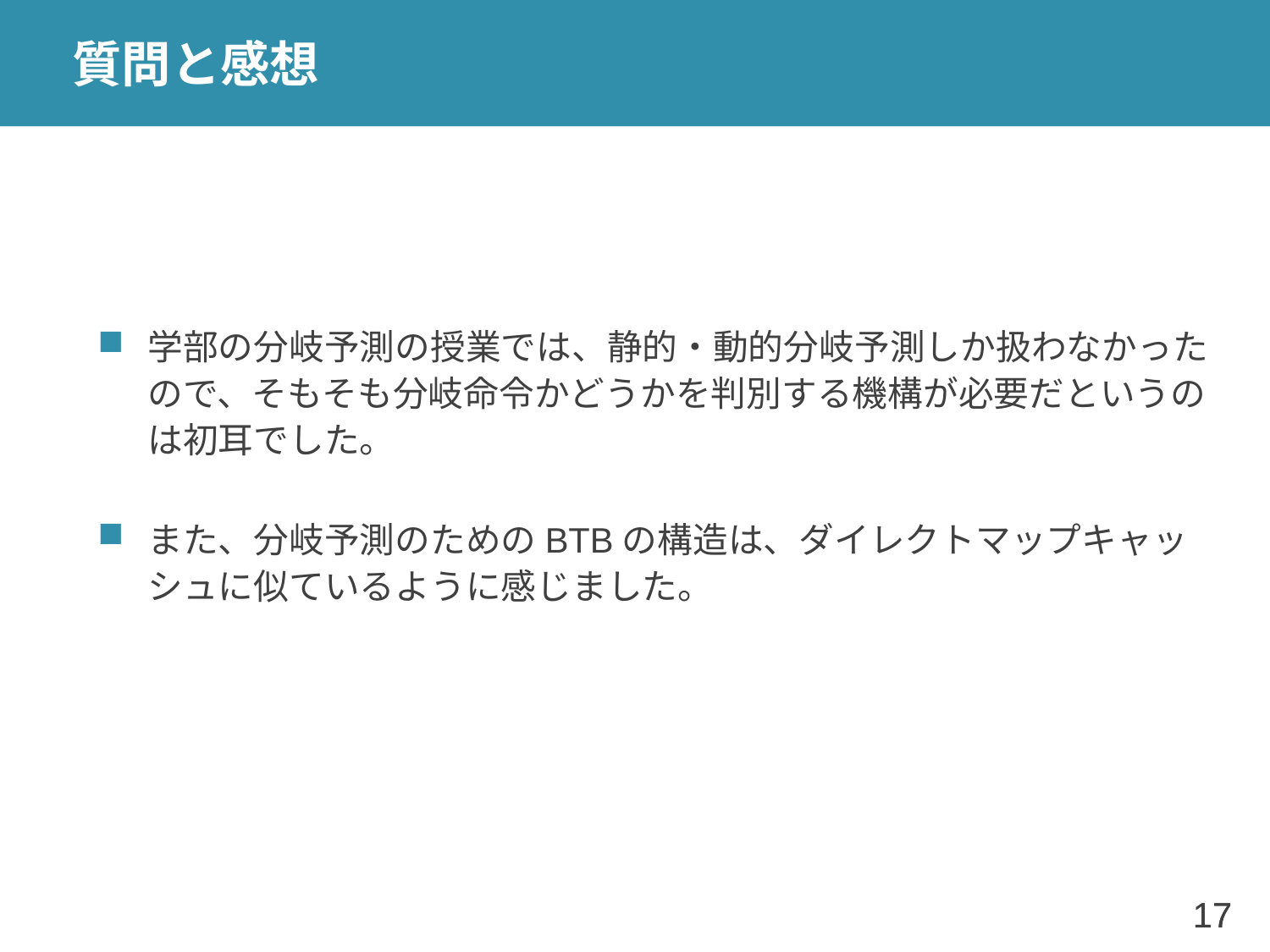

# 質問と感想
学部の分岐予測の授業では、静的・動的分岐予測しか扱わなかったので、そもそも分岐命令かどうかを判別する機構が必要だというのは初耳でした。
また、分岐予測のためのBTBの構造は、ダイレクトマップキャッシュに似ているように感じました。